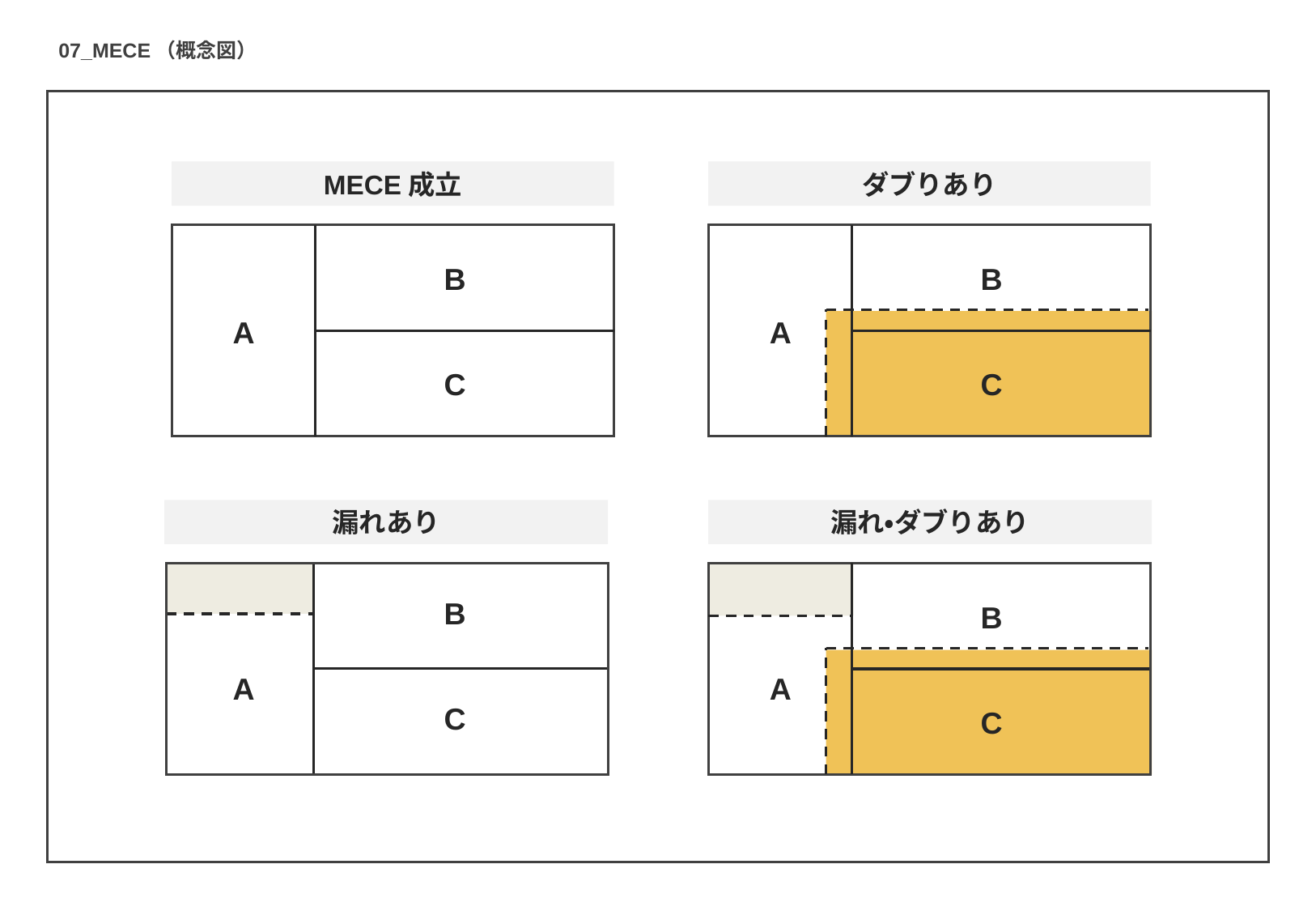

07_MECE（概念図）

MECE成立
ダブりあり

B
B
A
A

C
C
漏れあり
漏れ・ダブりあり

B
B

A
A
C
C